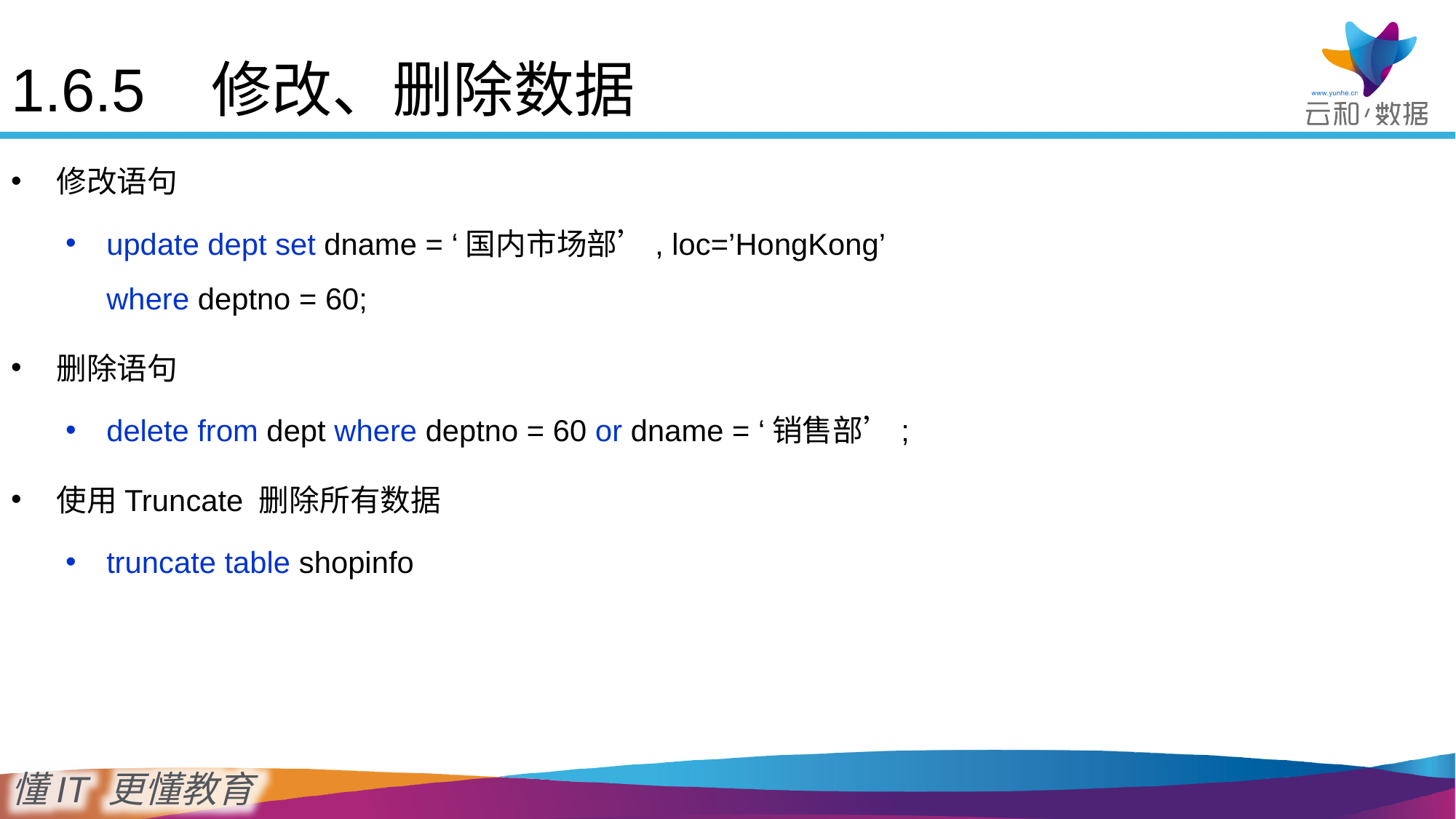

1.6.5   修改、删除数据
修改语句
update dept set dname = ‘国内市场部’, loc=’HongKong’ where deptno = 60;
删除语句
delete from dept where deptno = 60 or dname = ‘销售部’;
使用Truncate 删除所有数据
truncate table shopinfo